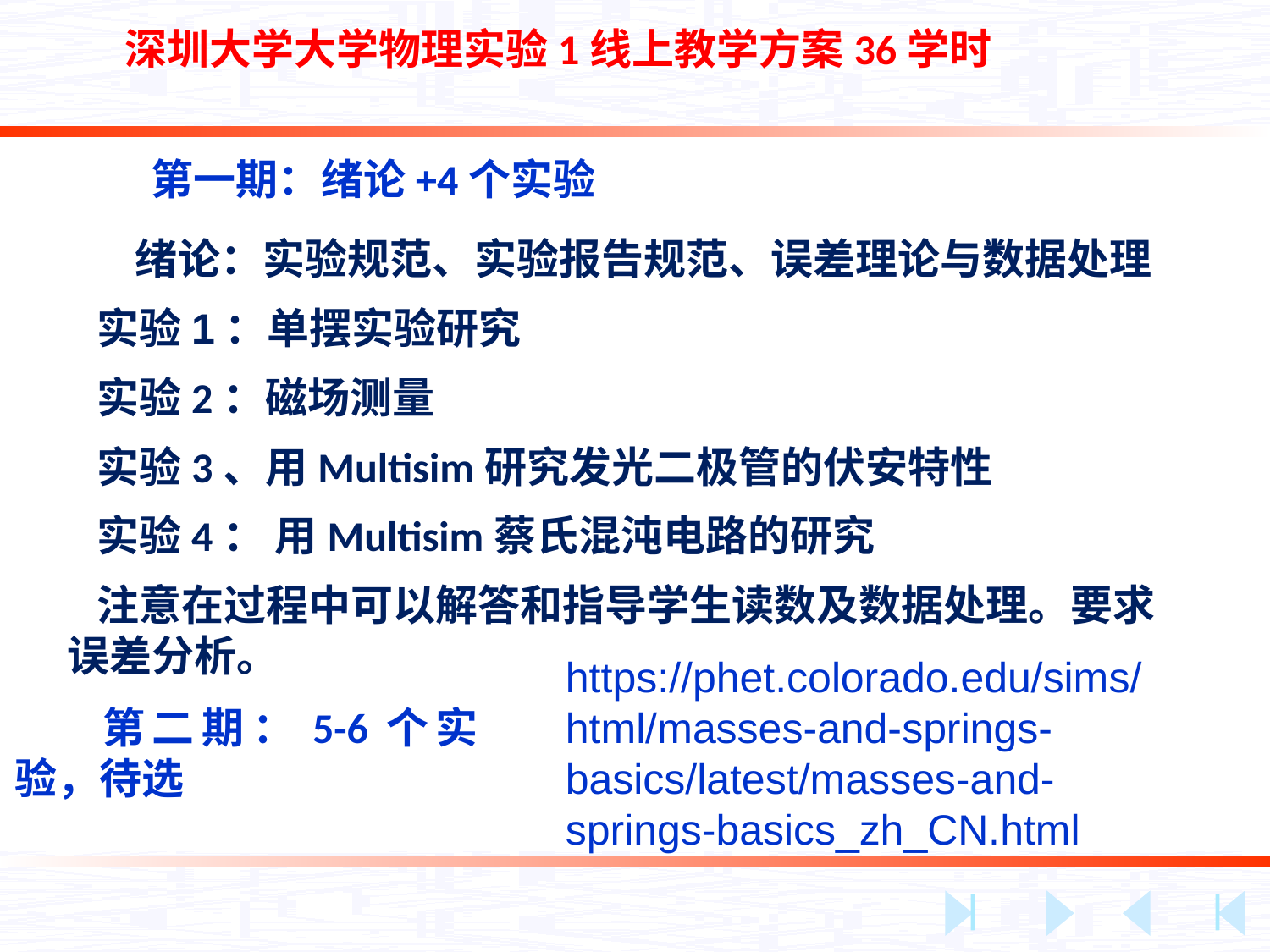

深圳大学大学物理实验1线上教学方案36学时
第一期：绪论+4个实验
   绪论：实验规范、实验报告规范、误差理论与数据处理
实验1：单摆实验研究
实验2：磁场测量
实验3、用Multisim研究发光二极管的伏安特性
实验4： 用Multisim蔡氏混沌电路的研究
注意在过程中可以解答和指导学生读数及数据处理。要求误差分析。
https://phet.colorado.edu/sims/html/masses-and-springs-basics/latest/masses-and-springs-basics_zh_CN.html
第二期：5-6个实验，待选